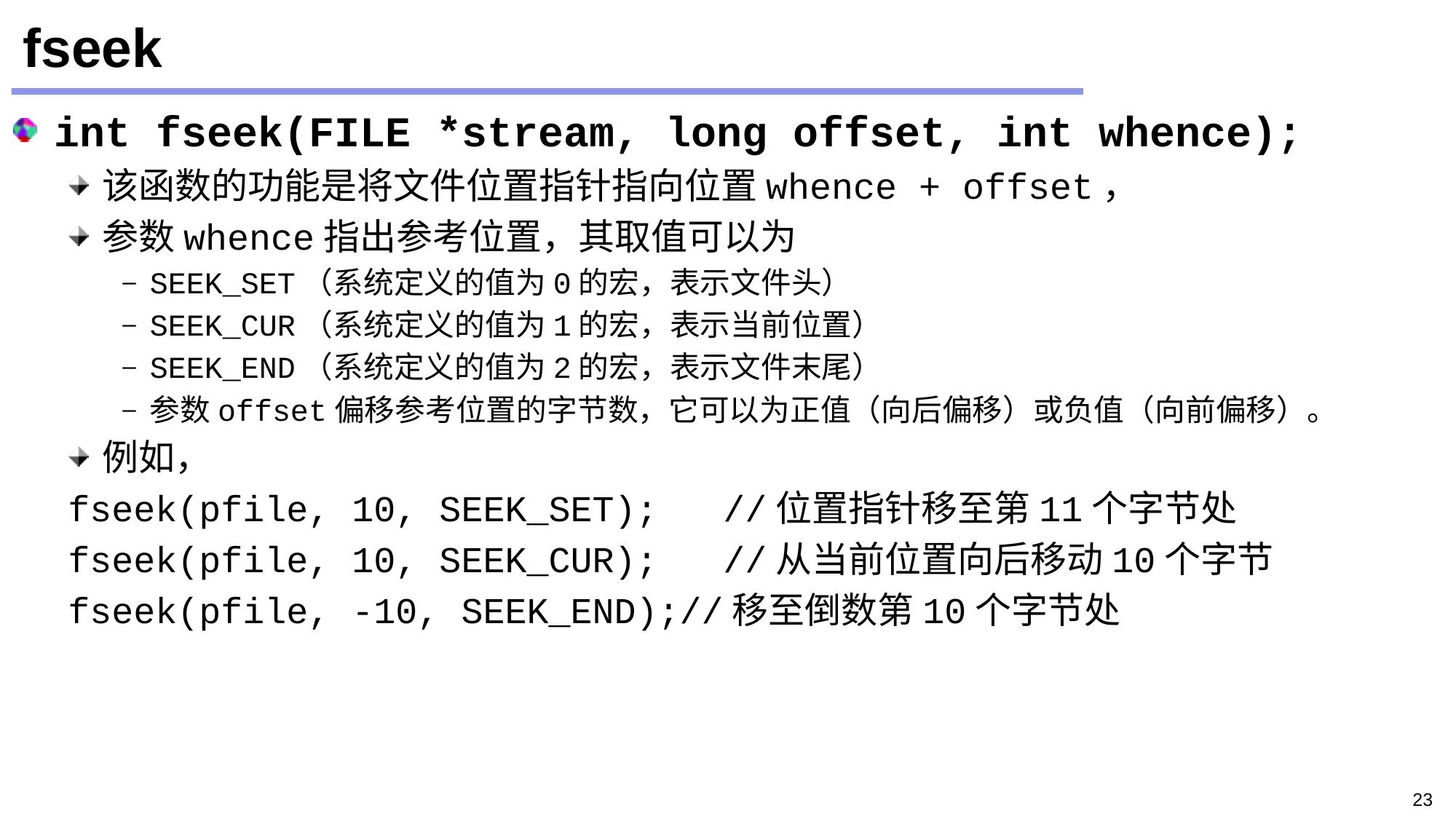

# fseek
int fseek(FILE *stream, long offset, int whence);
该函数的功能是将文件位置指针指向位置whence + offset，
参数whence指出参考位置，其取值可以为
SEEK_SET（系统定义的值为0的宏，表示文件头）
SEEK_CUR（系统定义的值为1的宏，表示当前位置）
SEEK_END（系统定义的值为2的宏，表示文件末尾）
参数offset偏移参考位置的字节数，它可以为正值（向后偏移）或负值（向前偏移）。
例如，
fseek(pfile, 10, SEEK_SET);	//位置指针移至第11个字节处
fseek(pfile, 10, SEEK_CUR);	//从当前位置向后移动10个字节
fseek(pfile, -10, SEEK_END);//移至倒数第10个字节处

23